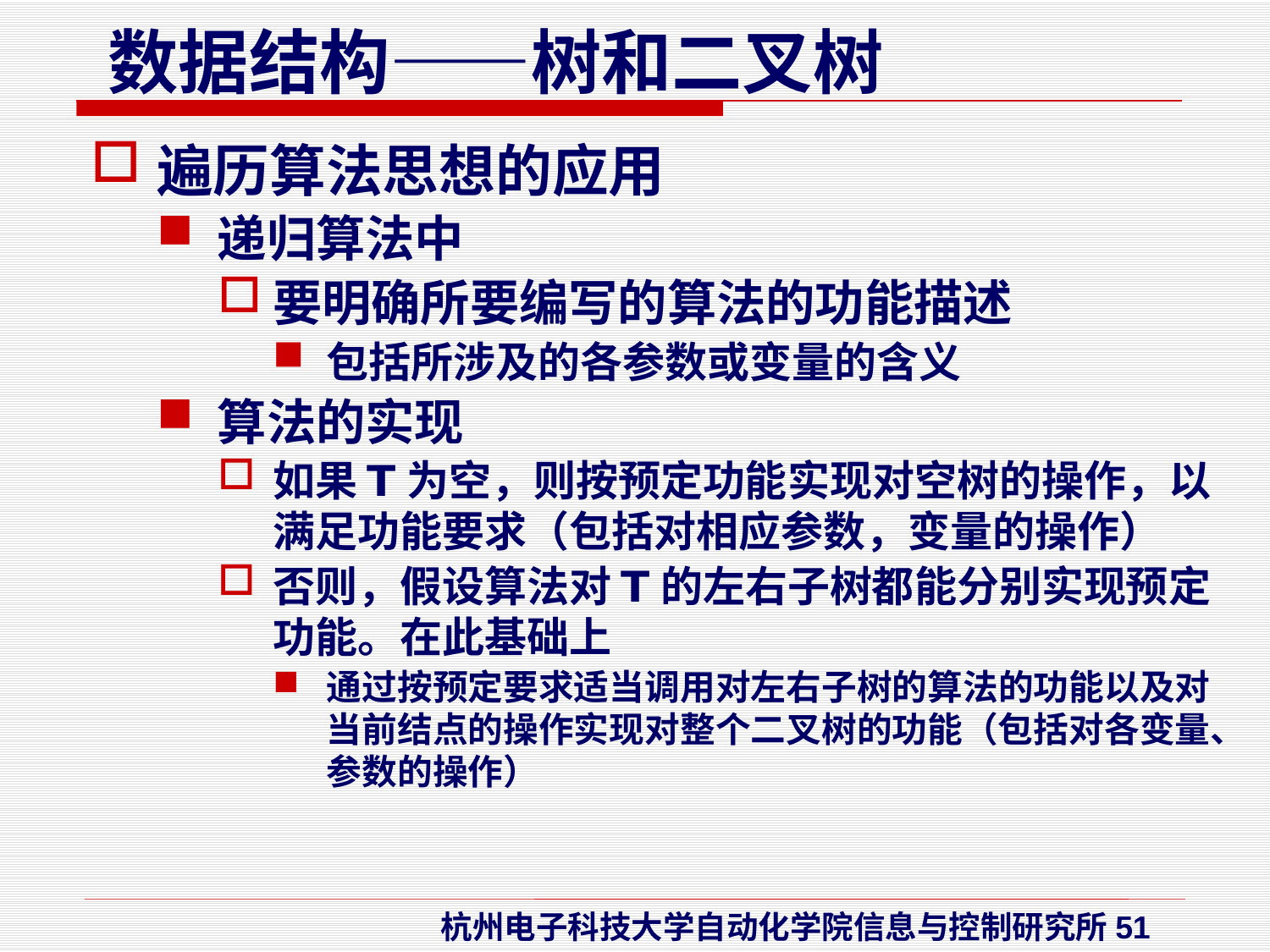

遍历算法思想的应用
递归算法中
要明确所要编写的算法的功能描述
包括所涉及的各参数或变量的含义
算法的实现
如果T为空，则按预定功能实现对空树的操作，以满足功能要求（包括对相应参数，变量的操作）
否则，假设算法对T的左右子树都能分别实现预定功能。在此基础上
通过按预定要求适当调用对左右子树的算法的功能以及对当前结点的操作实现对整个二叉树的功能（包括对各变量、参数的操作）